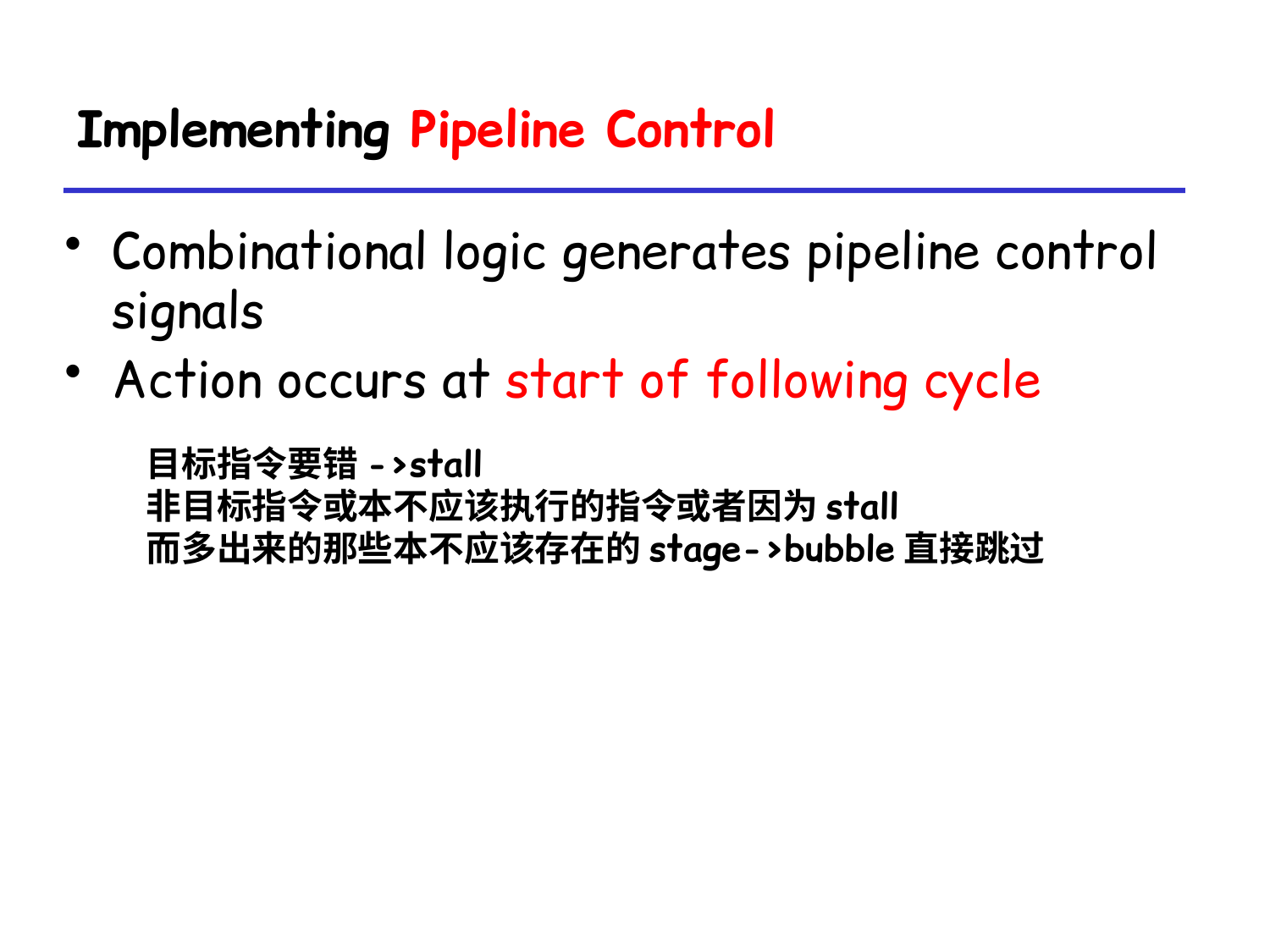

# Implementing Pipeline Control
Combinational logic generates pipeline control signals
Action occurs at start of following cycle
目标指令要错->stall
非目标指令或本不应该执行的指令或者因为stall
而多出来的那些本不应该存在的stage->bubble直接跳过
19